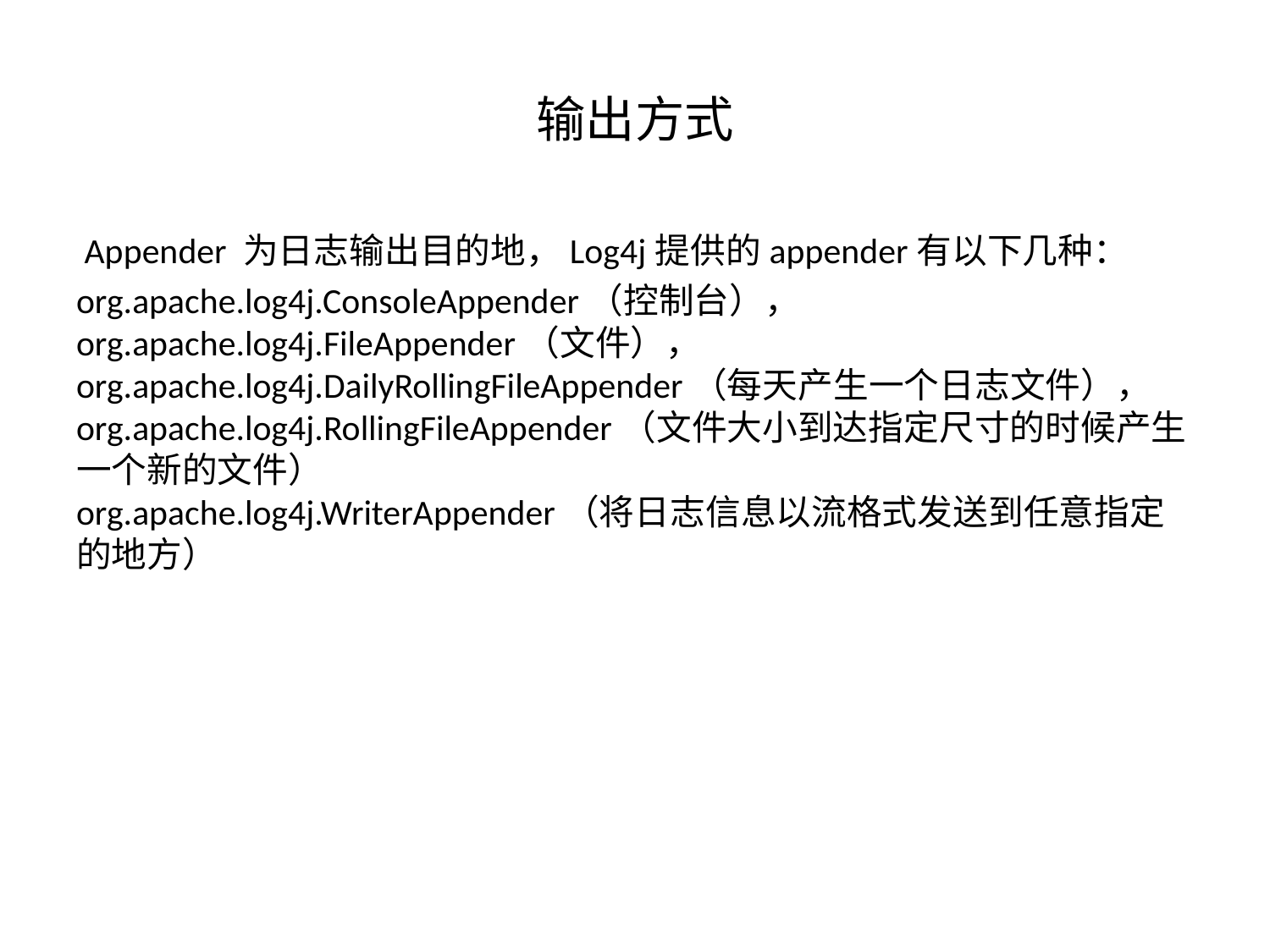

# 输出方式
 Appender 为日志输出目的地，Log4j提供的appender有以下几种：
org.apache.log4j.ConsoleAppender（控制台），
org.apache.log4j.FileAppender（文件），
org.apache.log4j.DailyRollingFileAppender（每天产生一个日志文件），
org.apache.log4j.RollingFileAppender（文件大小到达指定尺寸的时候产生一个新的文件）
org.apache.log4j.WriterAppender（将日志信息以流格式发送到任意指定的地方）